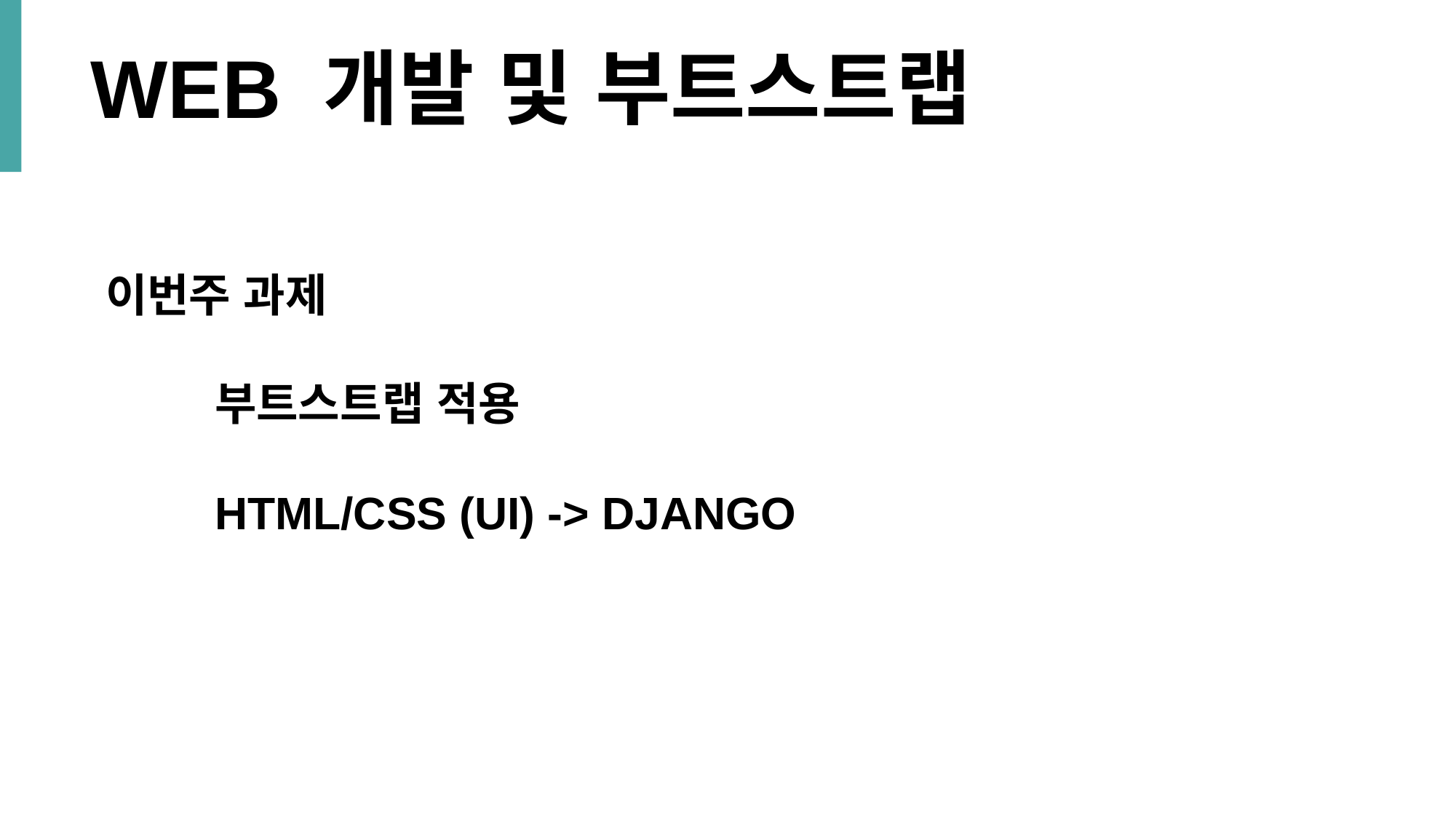

WEB 개발 및 부트스트랩
이번주 과제

	부트스트랩 적용

	HTML/CSS (UI) -> DJANGO